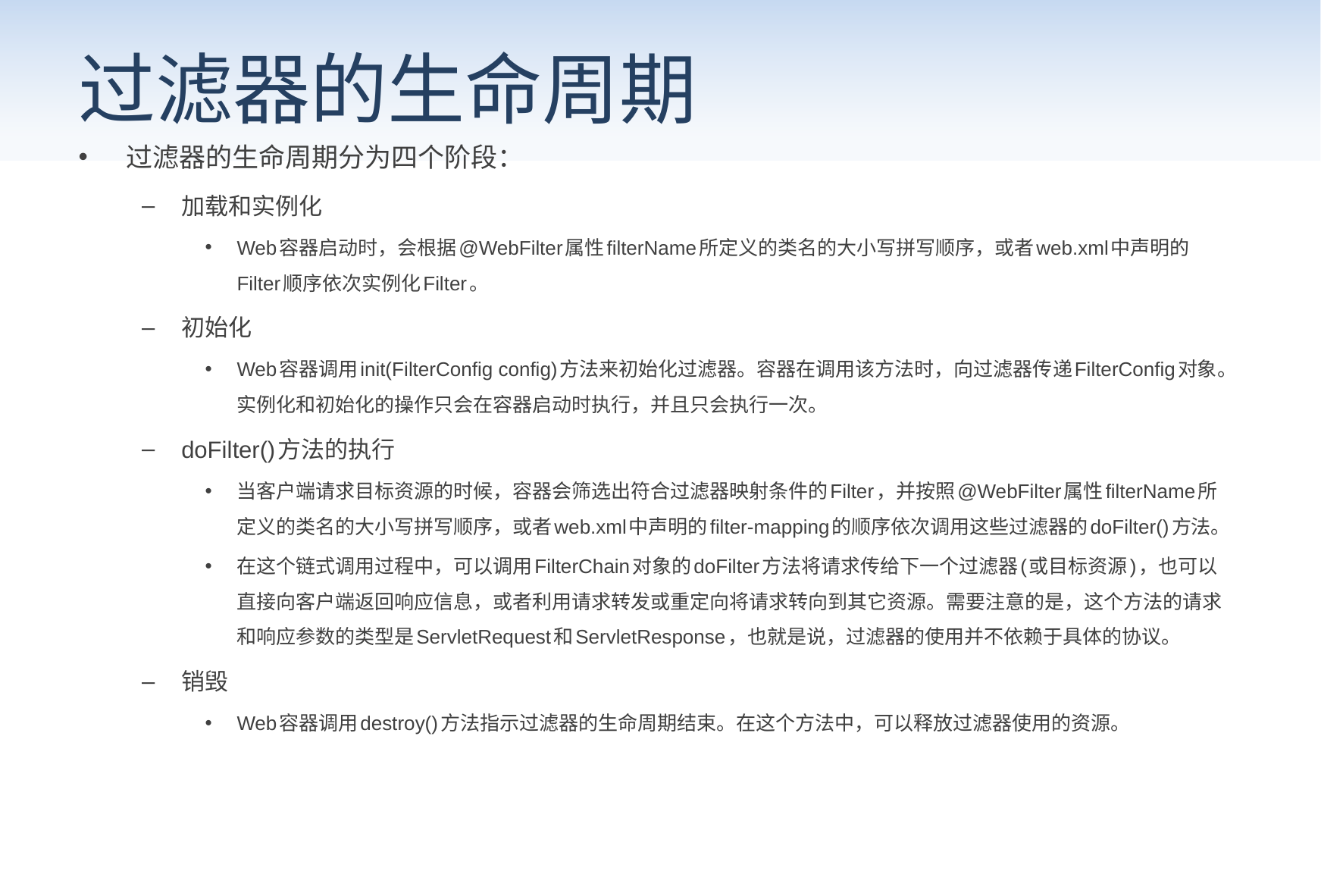

# 过滤器的生命周期
过滤器的生命周期分为四个阶段：
加载和实例化
Web容器启动时，会根据@WebFilter属性filterName所定义的类名的大小写拼写顺序，或者web.xml中声明的Filter顺序依次实例化Filter。
初始化
Web容器调用init(FilterConfig config)方法来初始化过滤器。容器在调用该方法时，向过滤器传递FilterConfig对象。实例化和初始化的操作只会在容器启动时执行，并且只会执行一次。
doFilter()方法的执行
当客户端请求目标资源的时候，容器会筛选出符合过滤器映射条件的Filter，并按照@WebFilter属性filterName所定义的类名的大小写拼写顺序，或者web.xml中声明的filter-mapping的顺序依次调用这些过滤器的doFilter()方法。
在这个链式调用过程中，可以调用FilterChain对象的doFilter方法将请求传给下一个过滤器(或目标资源)，也可以直接向客户端返回响应信息，或者利用请求转发或重定向将请求转向到其它资源。需要注意的是，这个方法的请求和响应参数的类型是ServletRequest和ServletResponse，也就是说，过滤器的使用并不依赖于具体的协议。
销毁
Web容器调用destroy()方法指示过滤器的生命周期结束。在这个方法中，可以释放过滤器使用的资源。